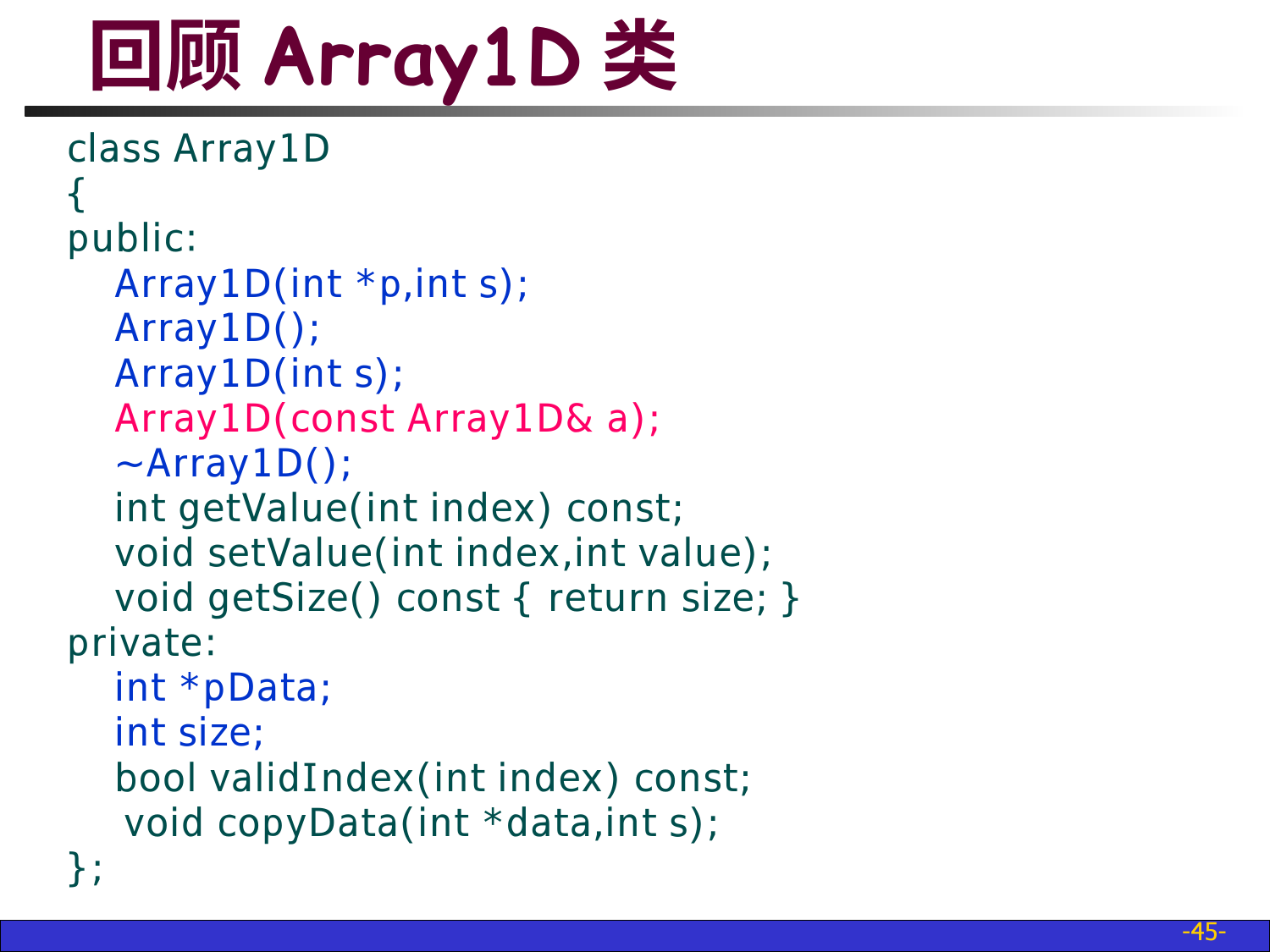

# 回顾Array1D类
class Array1D
{
public:
	Array1D(int *p,int s);
	Array1D();
	Array1D(int s);
	Array1D(const Array1D& a);
	~Array1D();
	int getValue(int index) const;
	void setValue(int index,int value);
	void getSize() const { return size; }
private:
	int *pData;
	int size;
	bool validIndex(int index) const;
     void copyData(int *data,int s);
};
-45-